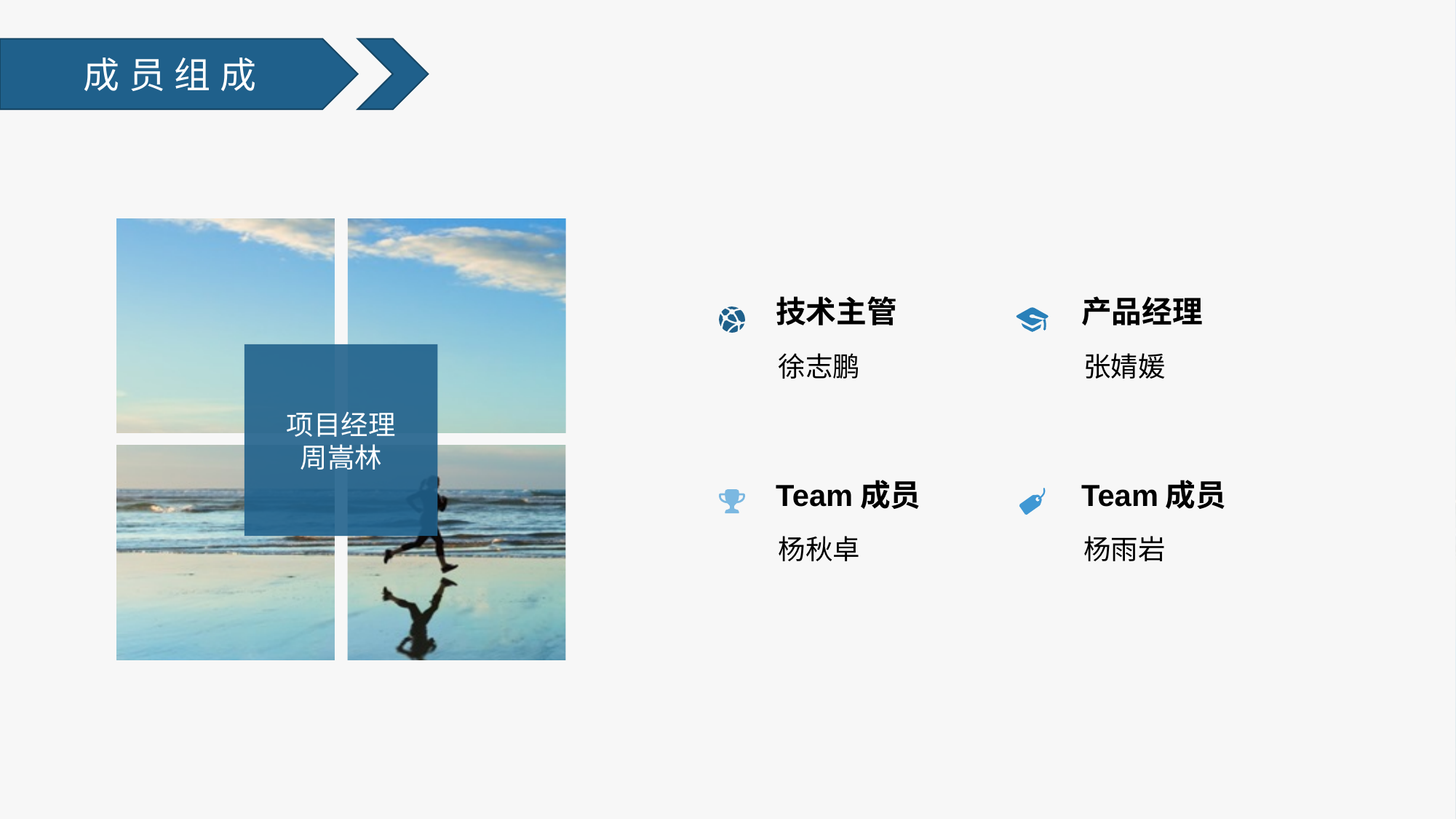

成员组成

项目经理
周嵩林

技术主管

徐志鹏
产品经理

张婧媛
Team成员

杨秋卓
Team成员

杨雨岩